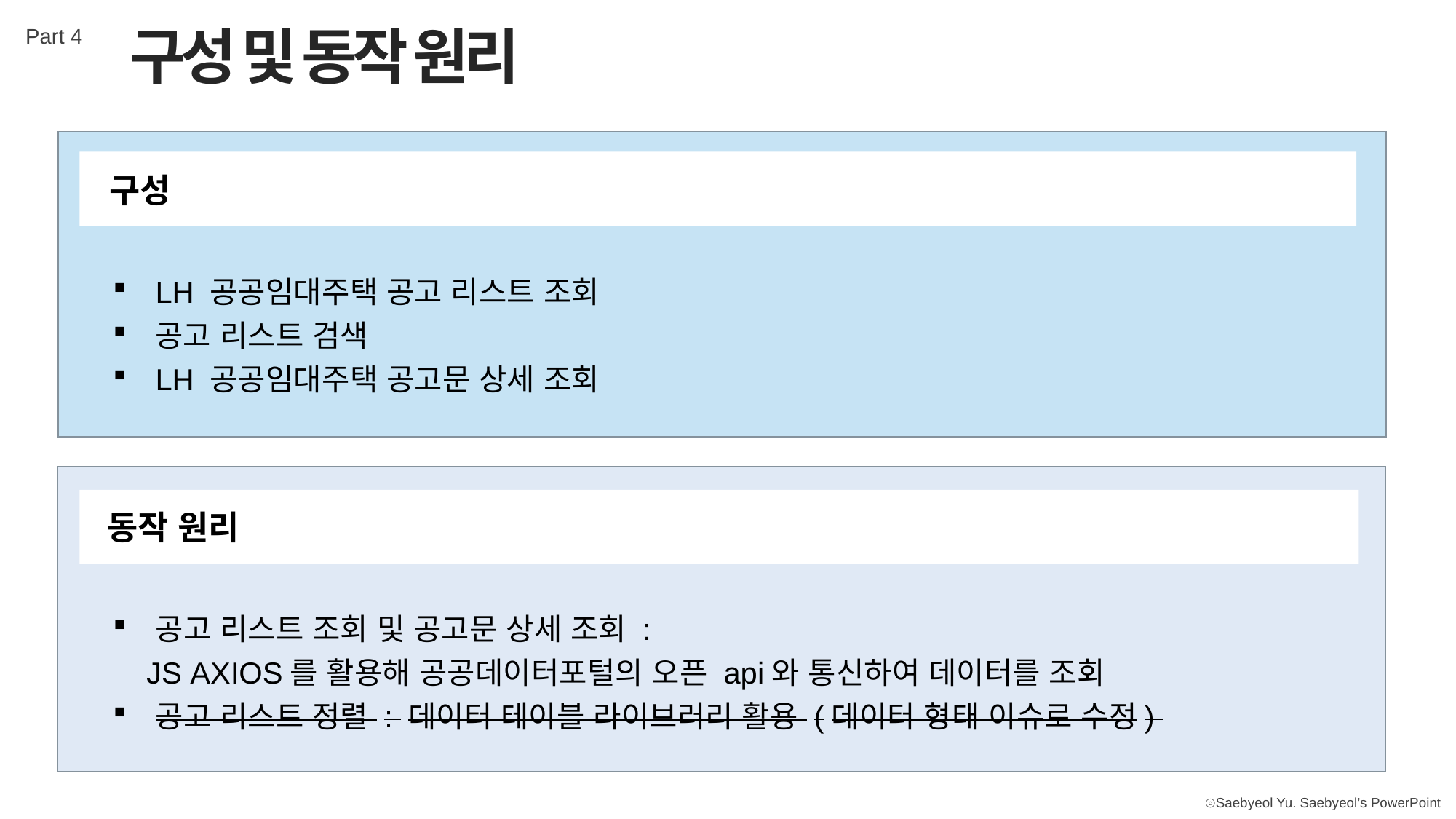

구성 및 동작 원리
Part 4

구성
LH 공공임대주택 공고 리스트 조회
공고 리스트 검색
LH 공공임대주택 공고문 상세 조회

동작 원리
공고 리스트 조회 및 공고문 상세 조회 :
    JS AXIOS를 활용해 공공데이터포털의 오픈 api와 통신하여 데이터를 조회
공고 리스트 정렬 : 데이터 테이블 라이브러리 활용 (데이터 형태 이슈로 수정)